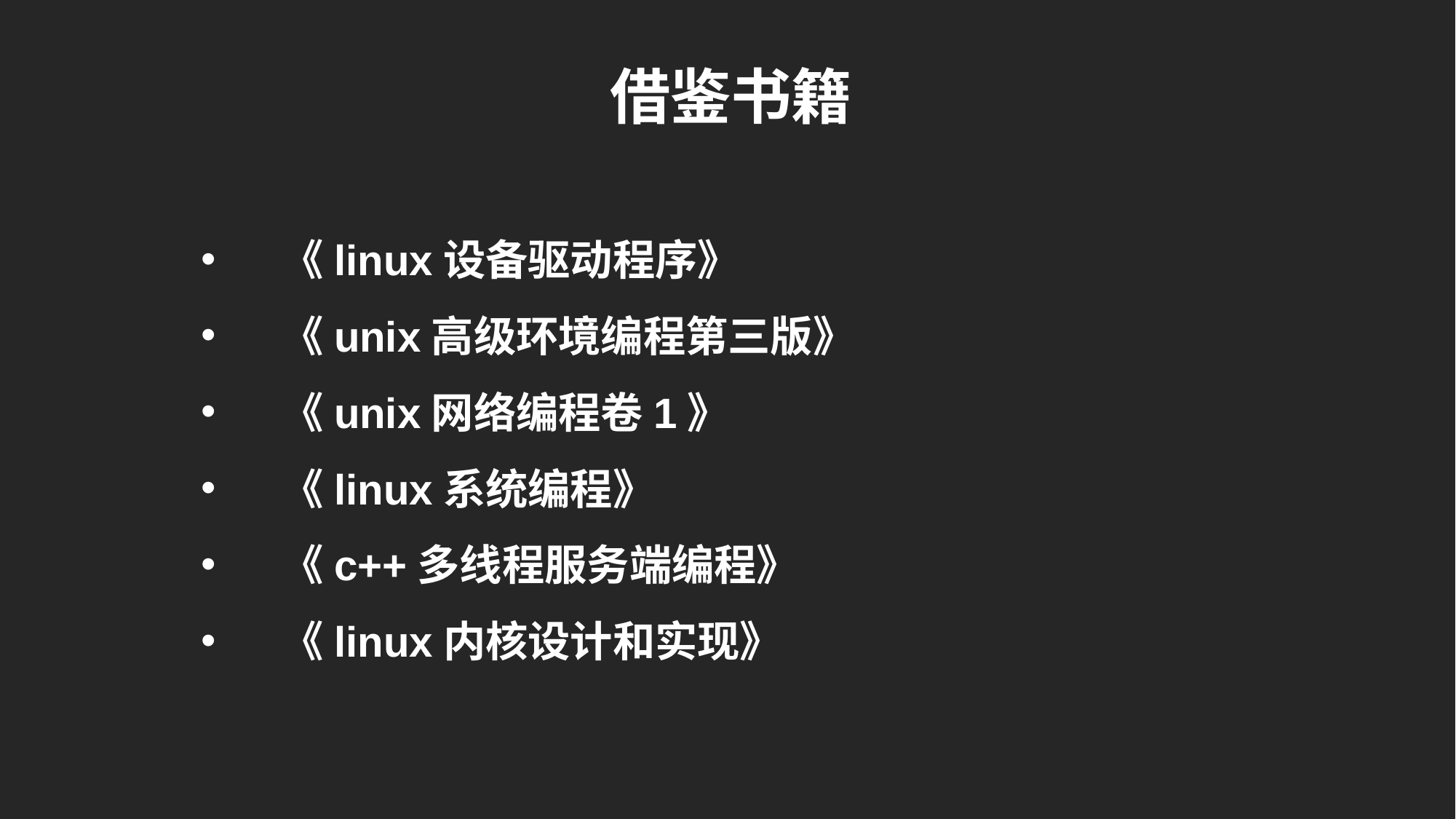

借鉴书籍

《linux设备驱动程序》
《unix高级环境编程第三版》
《unix网络编程卷1》
《linux系统编程》
《c++多线程服务端编程》
《linux内核设计和实现》